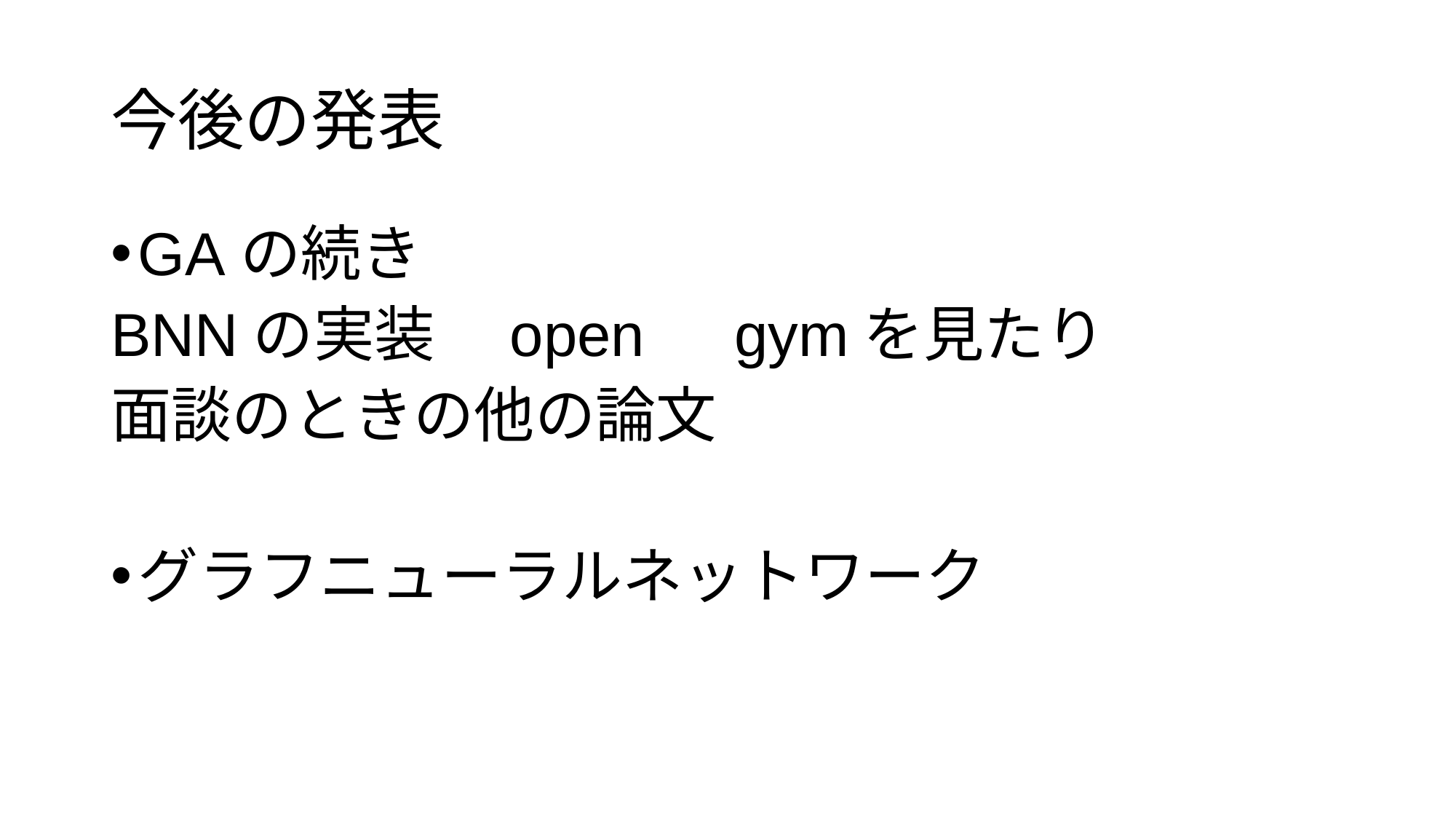

# 今後の発表
GAの続き
BNNの実装　open　gymを見たり
面談のときの他の論文

グラフニューラルネットワーク